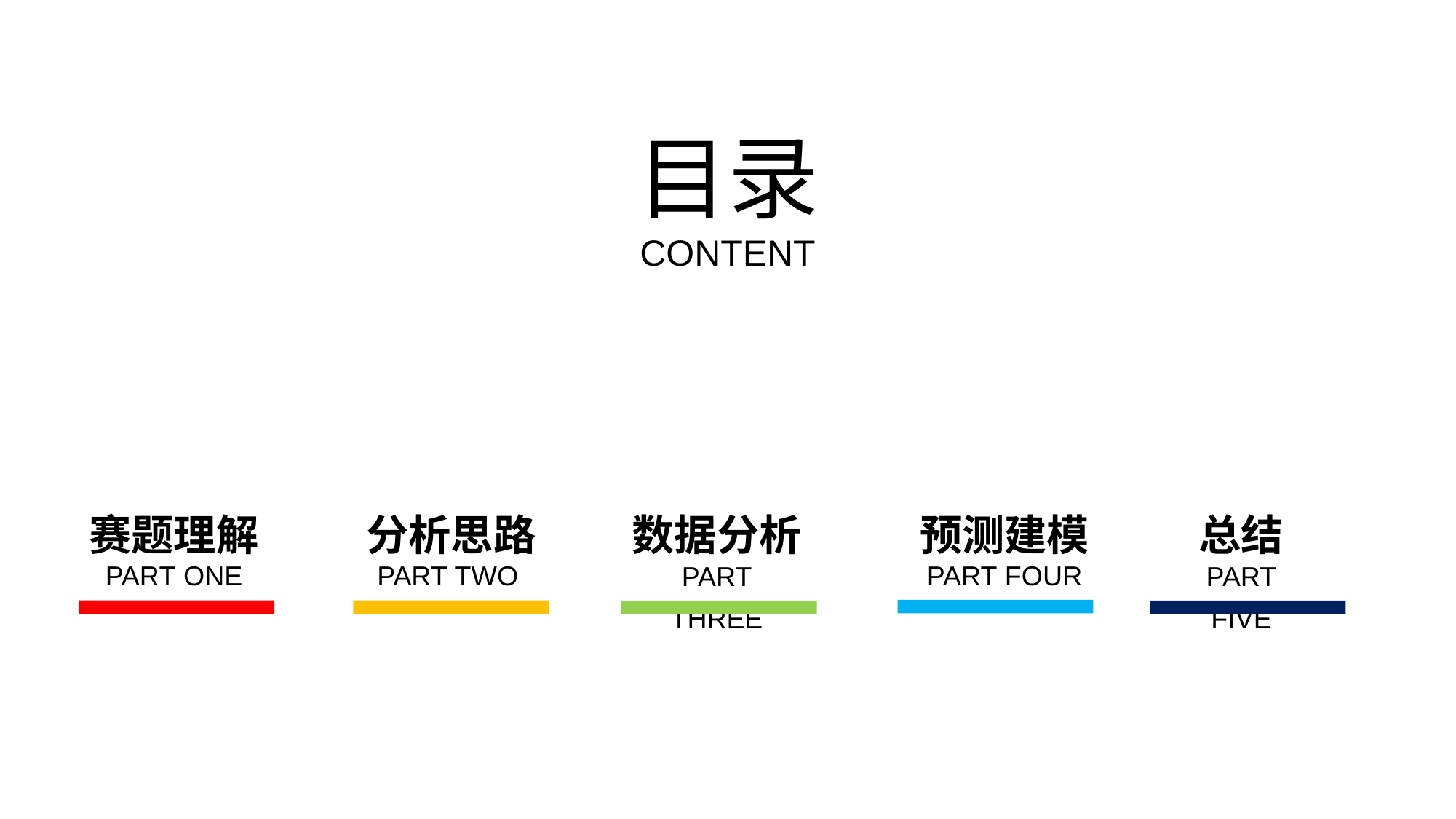

目录
CONTENT
分析思路
数据分析
赛题理解
预测建模
总结
PART FOUR
PART ONE
PART TWO
PART THREE
PART FIVE